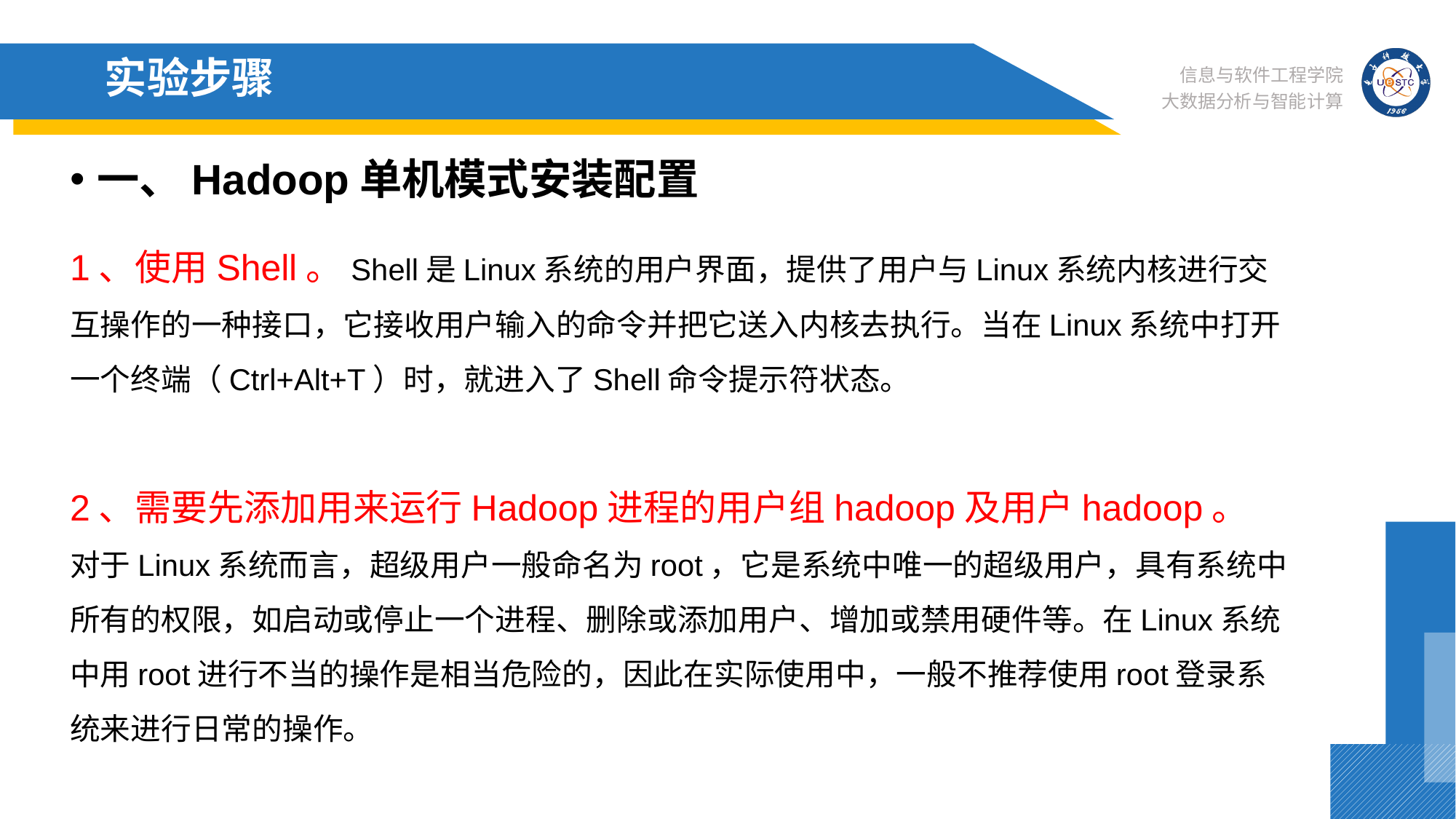

# 实验步骤
一、Hadoop单机模式安装配置

1、使用Shell。Shell是Linux系统的用户界面，提供了用户与Linux系统内核进行交互操作的一种接口，它接收用户输入的命令并把它送入内核去执行。当在Linux系统中打开一个终端（Ctrl+Alt+T）时，就进入了Shell命令提示符状态。

2、需要先添加用来运行Hadoop进程的用户组hadoop及用户hadoop。
对于Linux系统而言，超级用户一般命名为root，它是系统中唯一的超级用户，具有系统中所有的权限，如启动或停止一个进程、删除或添加用户、增加或禁用硬件等。在Linux系统中用root进行不当的操作是相当危险的，因此在实际使用中，一般不推荐使用root登录系统来进行日常的操作。